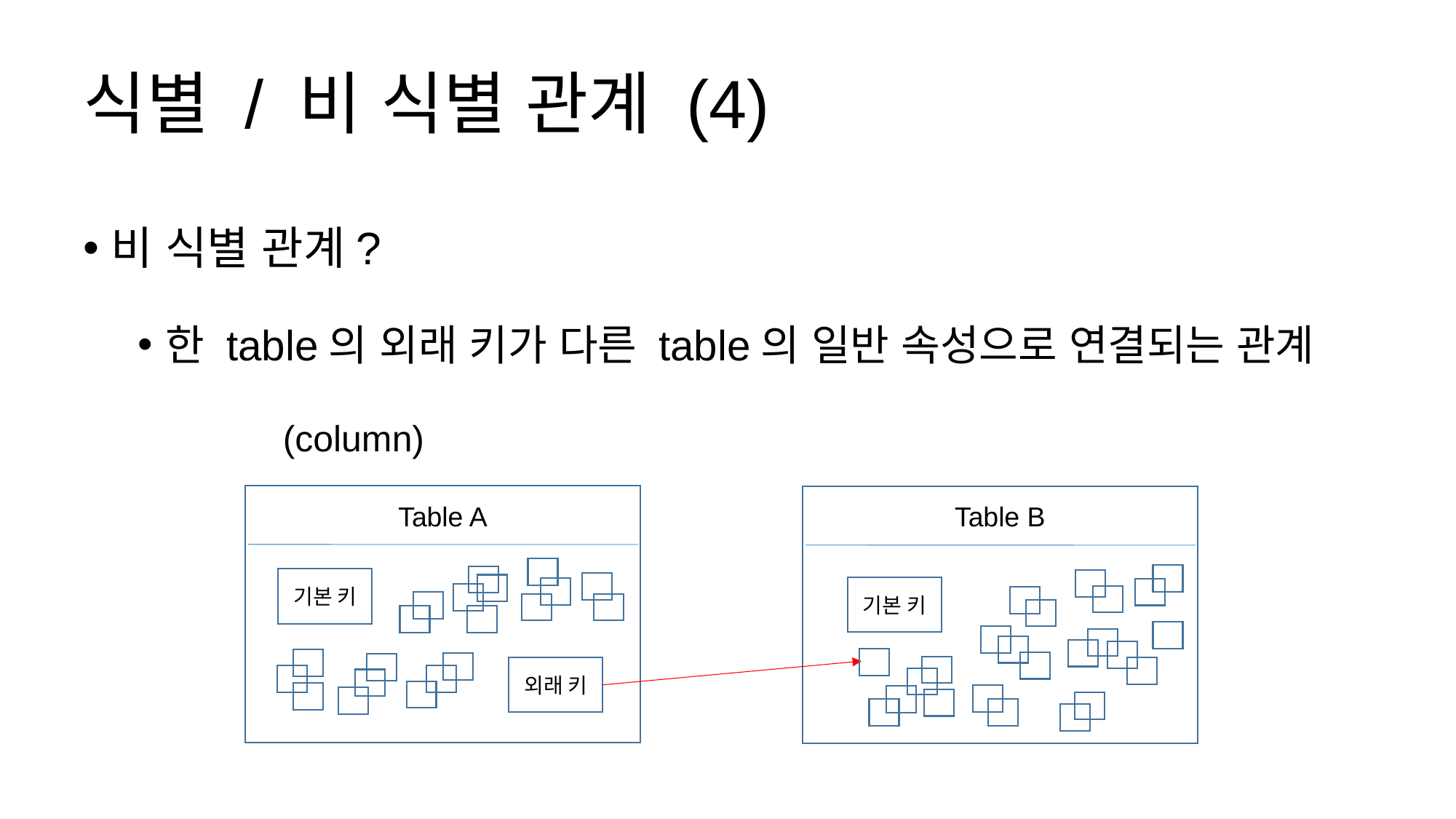

# 식별 / 비 식별 관계 (4)
비 식별 관계?

한 table의 외래 키가 다른 table의 일반 속성으로 연결되는 관계
												   (column)

Table A
Table B

기본 키

기본 키

외래 키